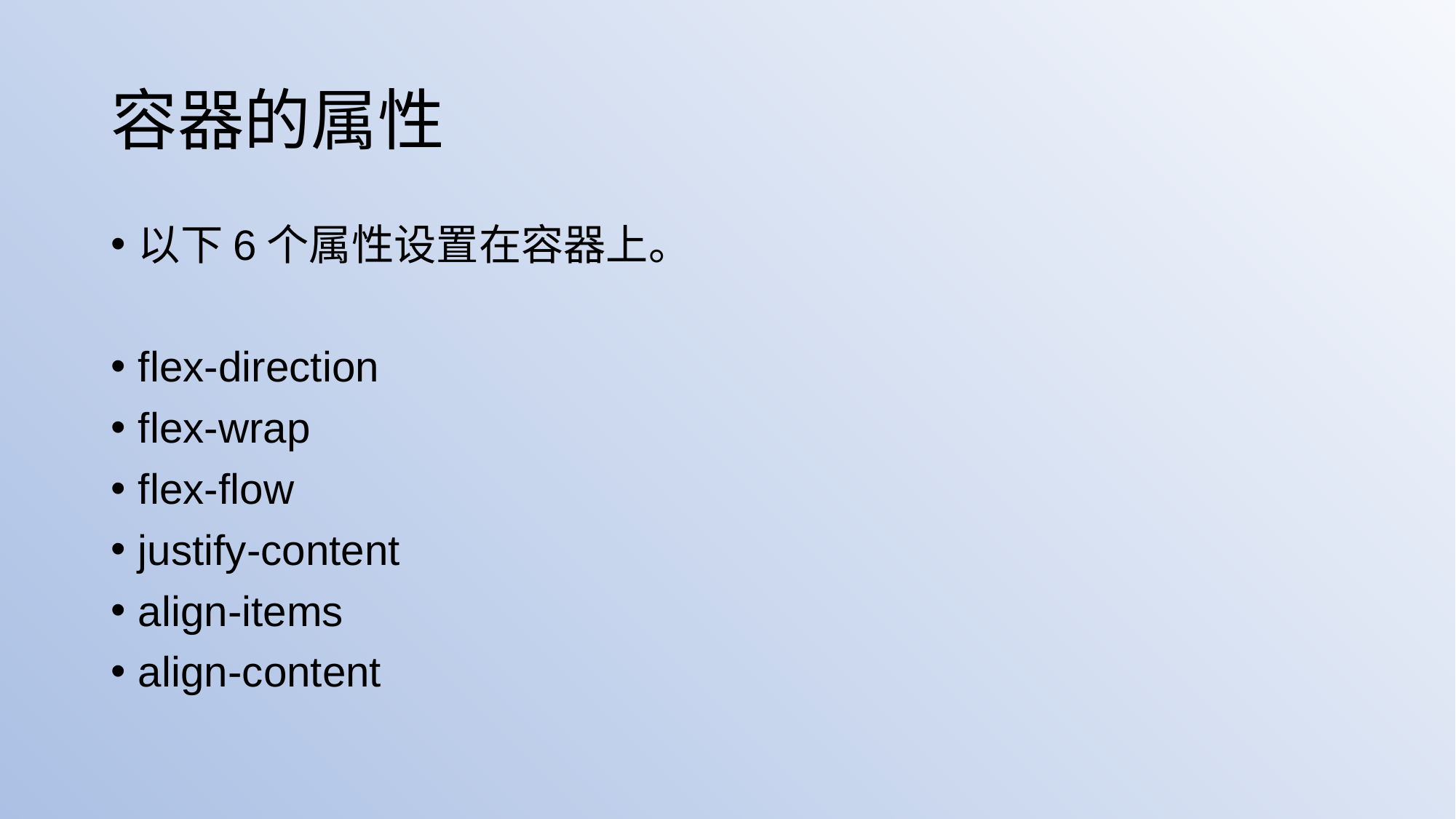

# 容器的属性
以下6个属性设置在容器上。

flex-direction
flex-wrap
flex-flow
justify-content
align-items
align-content